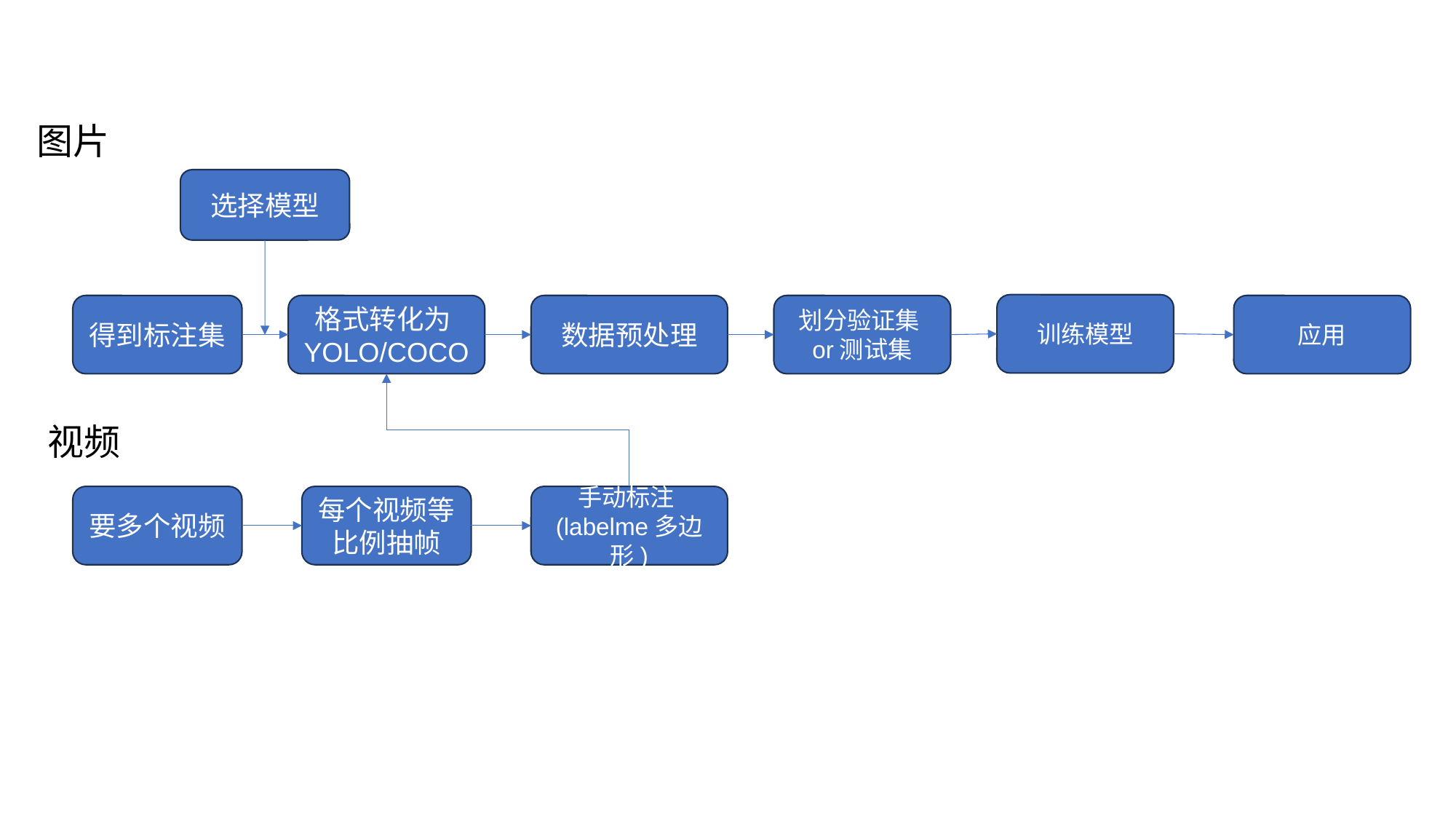

图片
选择模型
训练模型
格式转化为YOLO/COCO
数据预处理
划分验证集or测试集
应用
得到标注集
视频
要多个视频
每个视频等比例抽帧
手动标注(labelme多边形)